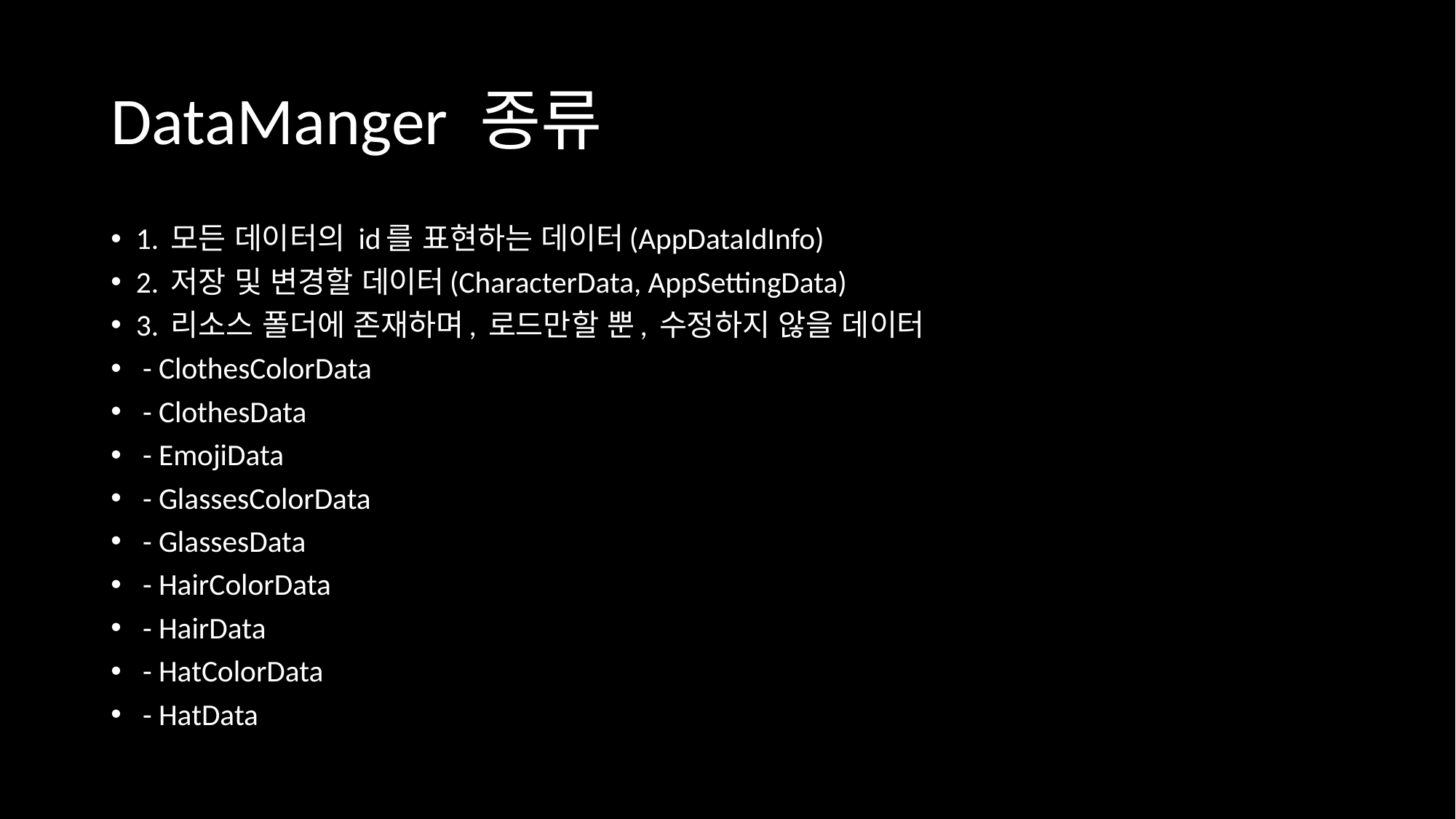

# DataManger 종류
1. 모든 데이터의 id를 표현하는 데이터(AppDataIdInfo)
2. 저장 및 변경할 데이터(CharacterData, AppSettingData)
3. 리소스 폴더에 존재하며, 로드만할 뿐, 수정하지 않을 데이터
 - ClothesColorData
 - ClothesData
 - EmojiData
 - GlassesColorData
 - GlassesData
 - HairColorData
 - HairData
 - HatColorData
 - HatData